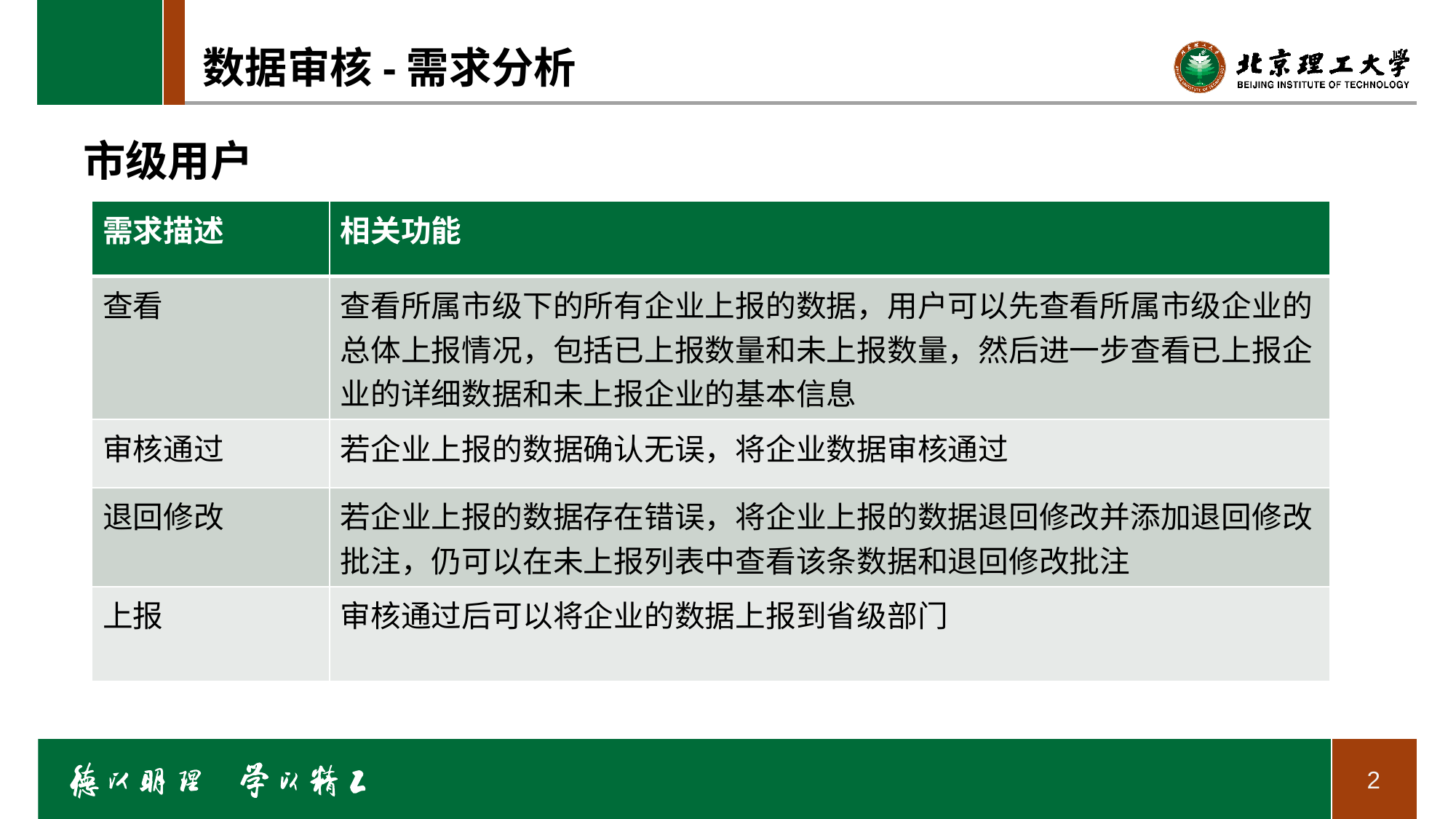

# 数据审核-需求分析
市级用户
| 需求描述 | 相关功能 |
| --- | --- |
| 查看 | 查看所属市级下的所有企业上报的数据，用户可以先查看所属市级企业的总体上报情况，包括已上报数量和未上报数量，然后进一步查看已上报企业的详细数据和未上报企业的基本信息 |
| 审核通过 | 若企业上报的数据确认无误，将企业数据审核通过 |
| 退回修改 | 若企业上报的数据存在错误，将企业上报的数据退回修改并添加退回修改批注，仍可以在未上报列表中查看该条数据和退回修改批注 |
| 上报 | 审核通过后可以将企业的数据上报到省级部门 |